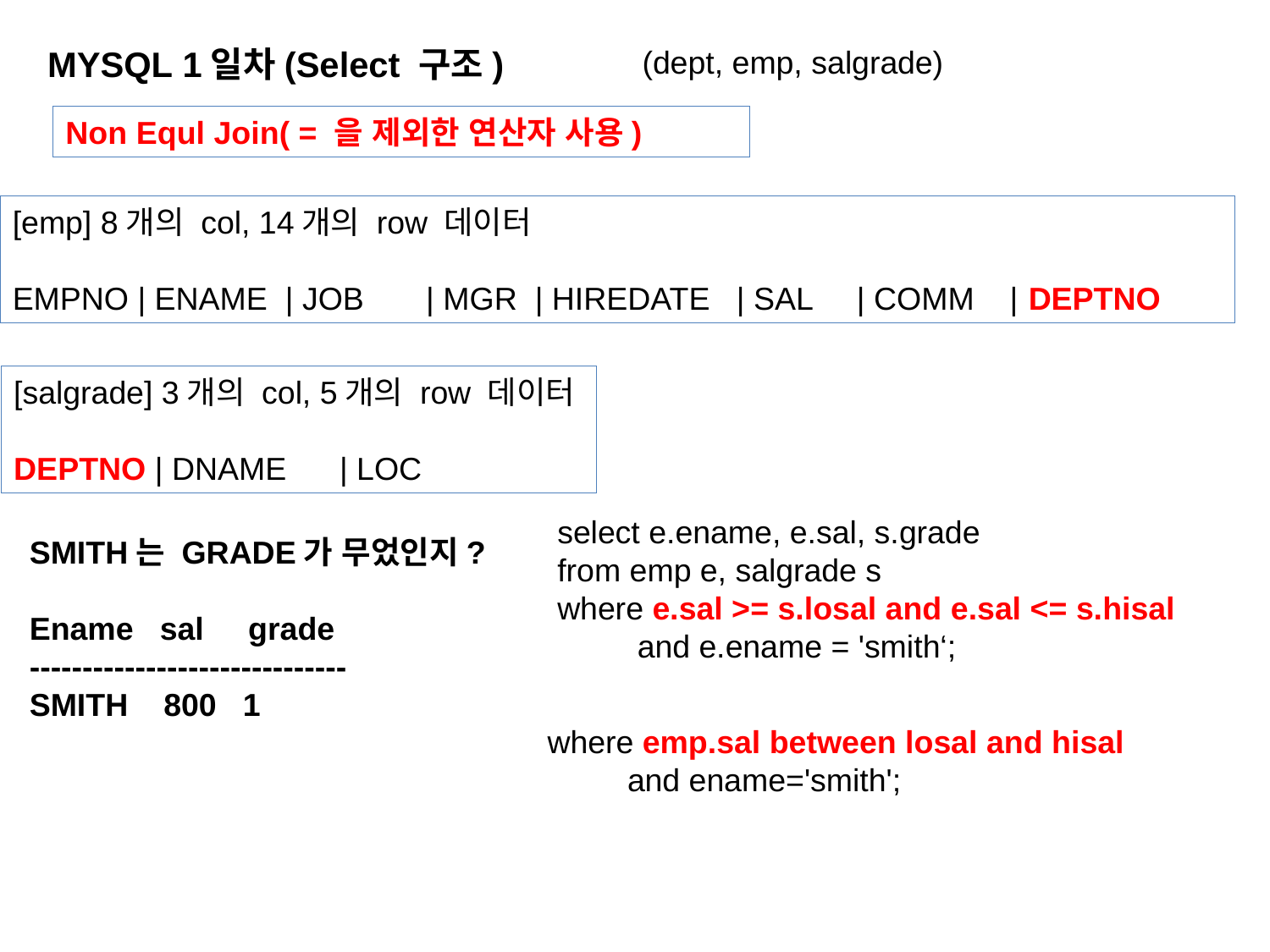

MYSQL 1일차(Select 구조)
(dept, emp, salgrade)
Non Equl Join( = 을 제외한 연산자 사용)
[emp] 8개의 col, 14개의 row 데이터

EMPNO | ENAME  | JOB       | MGR  | HIREDATE   | SAL     | COMM    | DEPTNO
[salgrade] 3개의 col, 5개의 row 데이터

DEPTNO | DNAME      | LOC
select e.ename, e.sal, s.grade
from emp e, salgrade s
where e.sal >= s.losal and e.sal <= s.hisal
         and e.ename = 'smith‘;
SMITH는 GRADE가 무었인지?

Ename   sal     grade
------------------------------
SMITH    800   1
where emp.sal between losal and hisal
         and ename='smith';